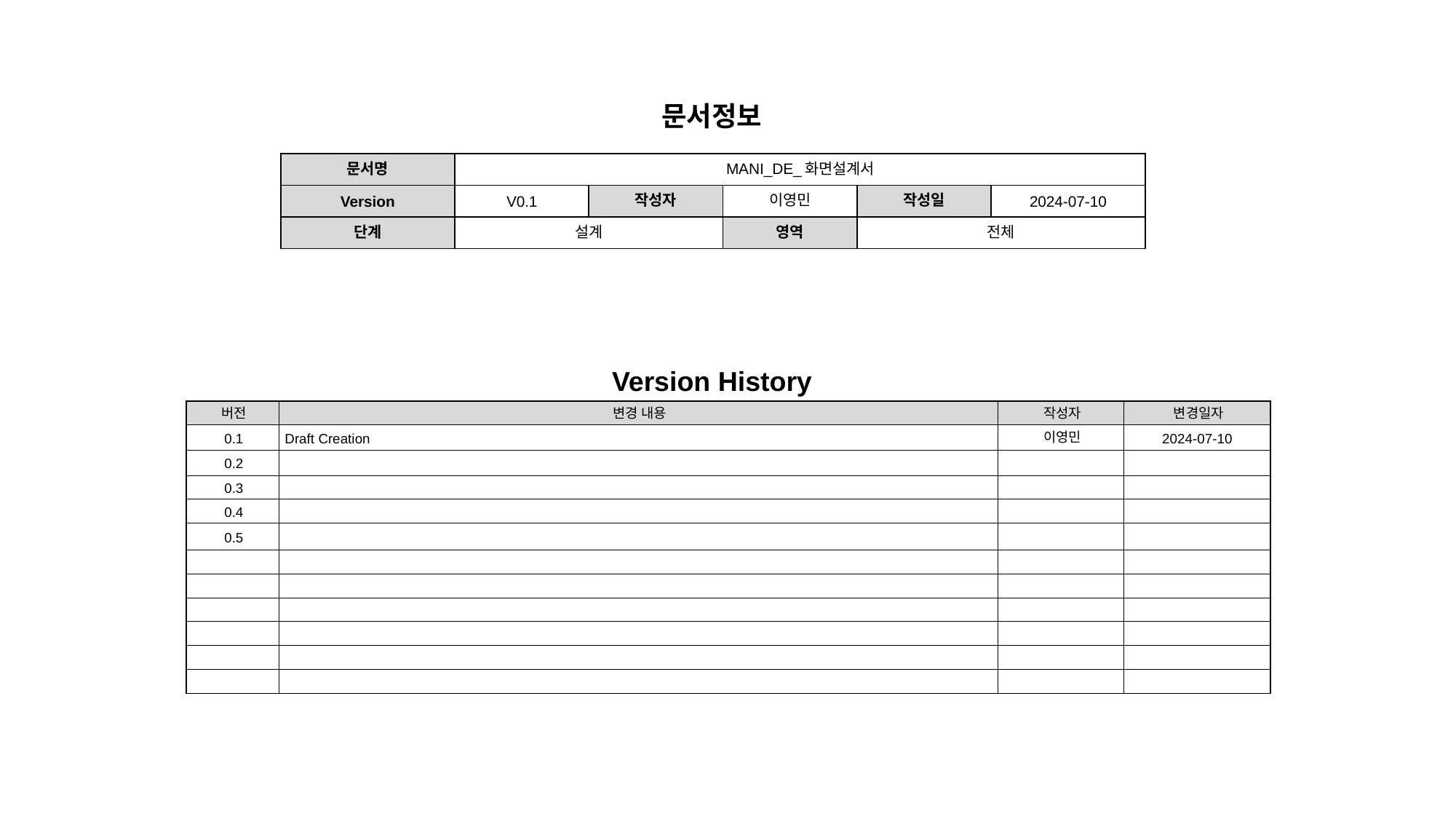

문서정보
| 문서명 | MANI\_DE\_화면설계서 |  |  |  |  |
| --- | --- | --- | --- | --- | --- |
| Version | V0.1 | 작성자 | 이영민 | 작성일 | 2024-07-10 |
| 단계 | 설계 |  | 영역 | 전체 |  |
Version History
| 버전 | 변경 내용 | 작성자 | 변경일자 |
| --- | --- | --- | --- |
| 0.1 | Draft Creation | 이영민 | 2024-07-10 |
| 0.2 |  |  |  |
| 0.3 |  |  |  |
| 0.4 |  |  |  |
| 0.5 |  |  |  |
|  |  |  |  |
|  |  |  |  |
|  |  |  |  |
|  |  |  |  |
|  |  |  |  |
|  |  |  |  |